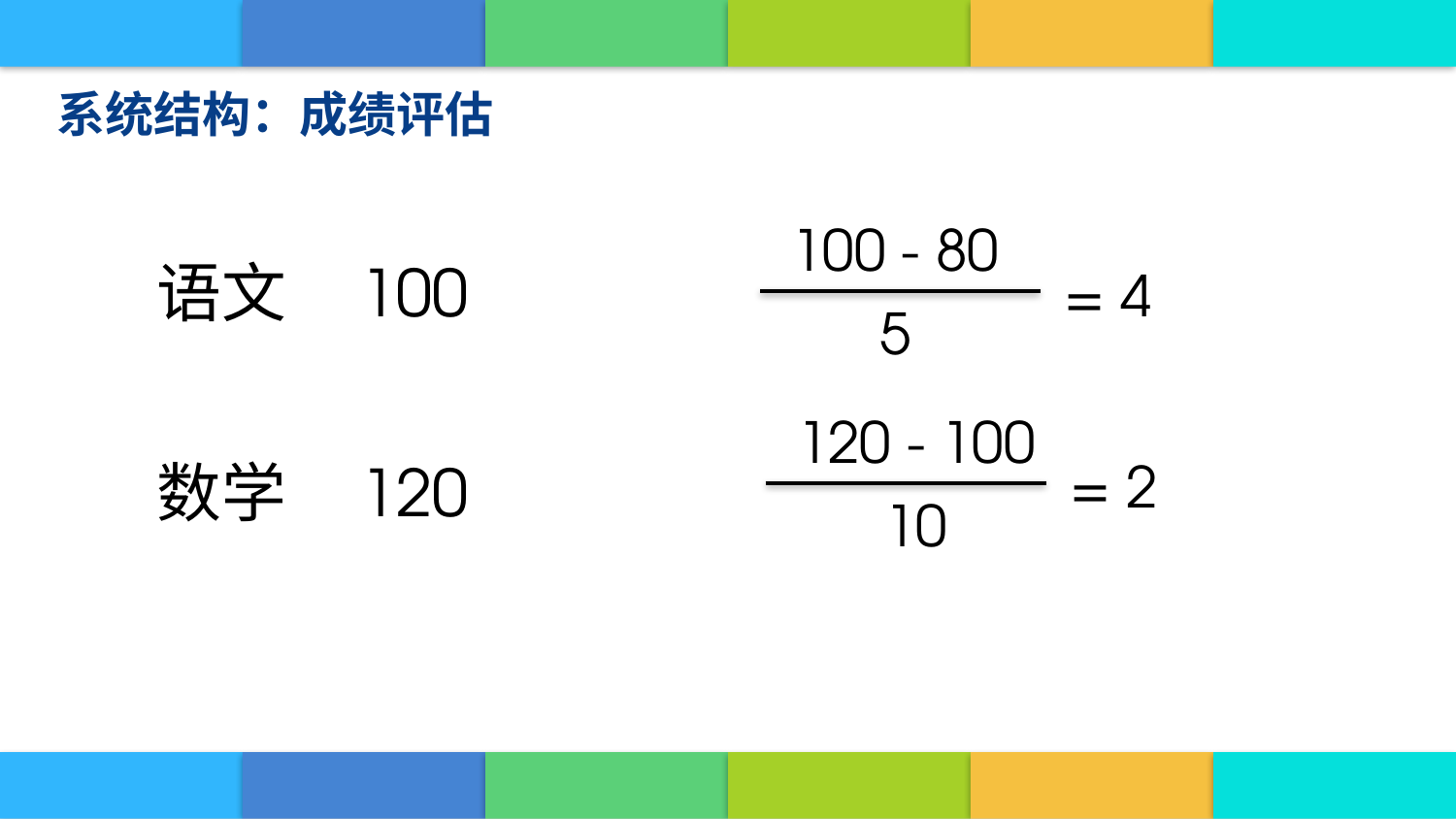

系统结构：成绩评估
100 - 80
语文    100
= 4
5
120 - 100
数学    120
= 2
10